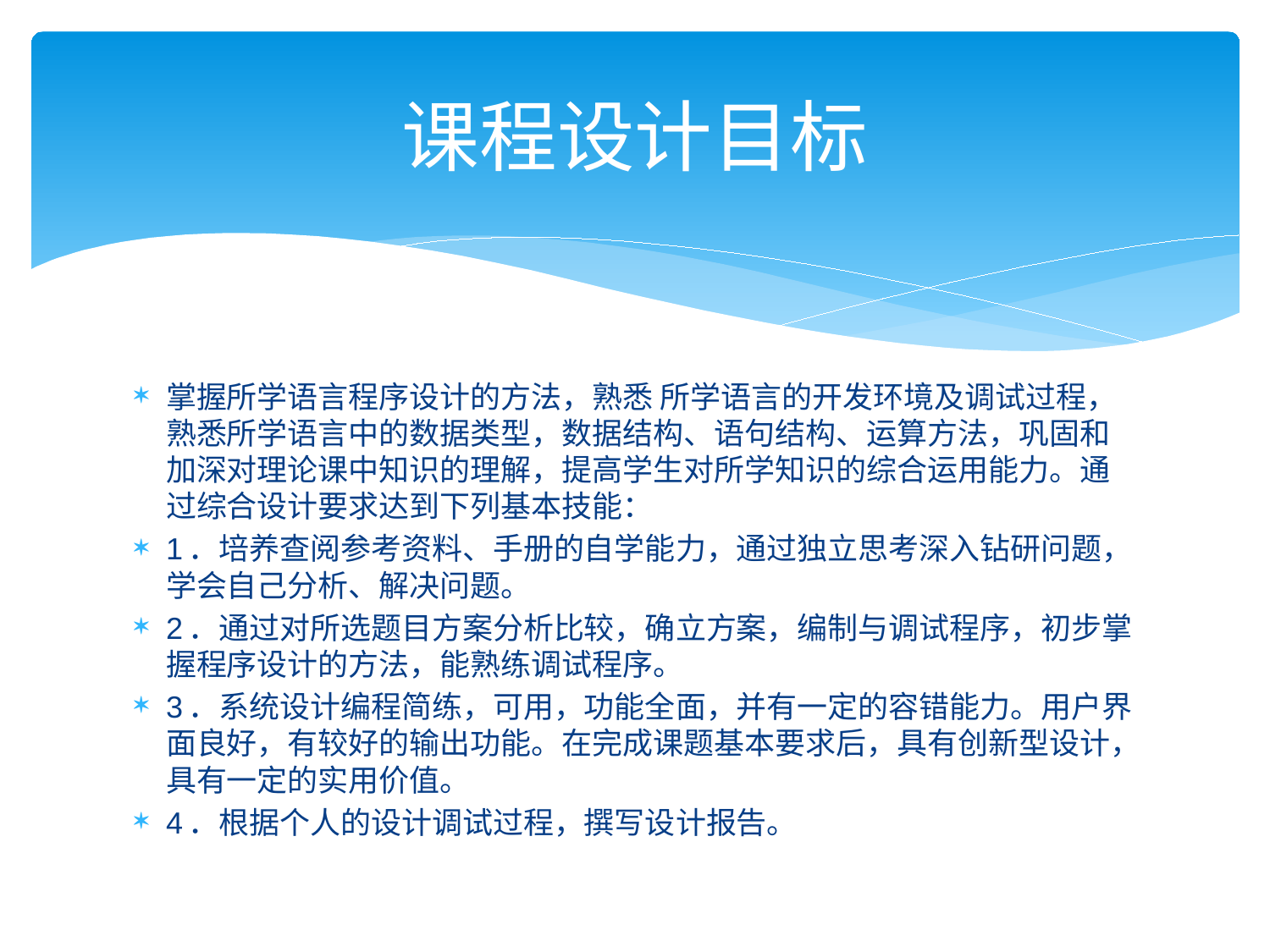

# 课程设计目标
掌握所学语言程序设计的方法，熟悉 所学语言的开发环境及调试过程，熟悉所学语言中的数据类型，数据结构、语句结构、运算方法，巩固和加深对理论课中知识的理解，提高学生对所学知识的综合运用能力。通过综合设计要求达到下列基本技能：
1．培养查阅参考资料、手册的自学能力，通过独立思考深入钻研问题，学会自己分析、解决问题。
2．通过对所选题目方案分析比较，确立方案，编制与调试程序，初步掌握程序设计的方法，能熟练调试程序。
3．系统设计编程简练，可用，功能全面，并有一定的容错能力。用户界面良好，有较好的输出功能。在完成课题基本要求后，具有创新型设计，具有一定的实用价值。
4．根据个人的设计调试过程，撰写设计报告。